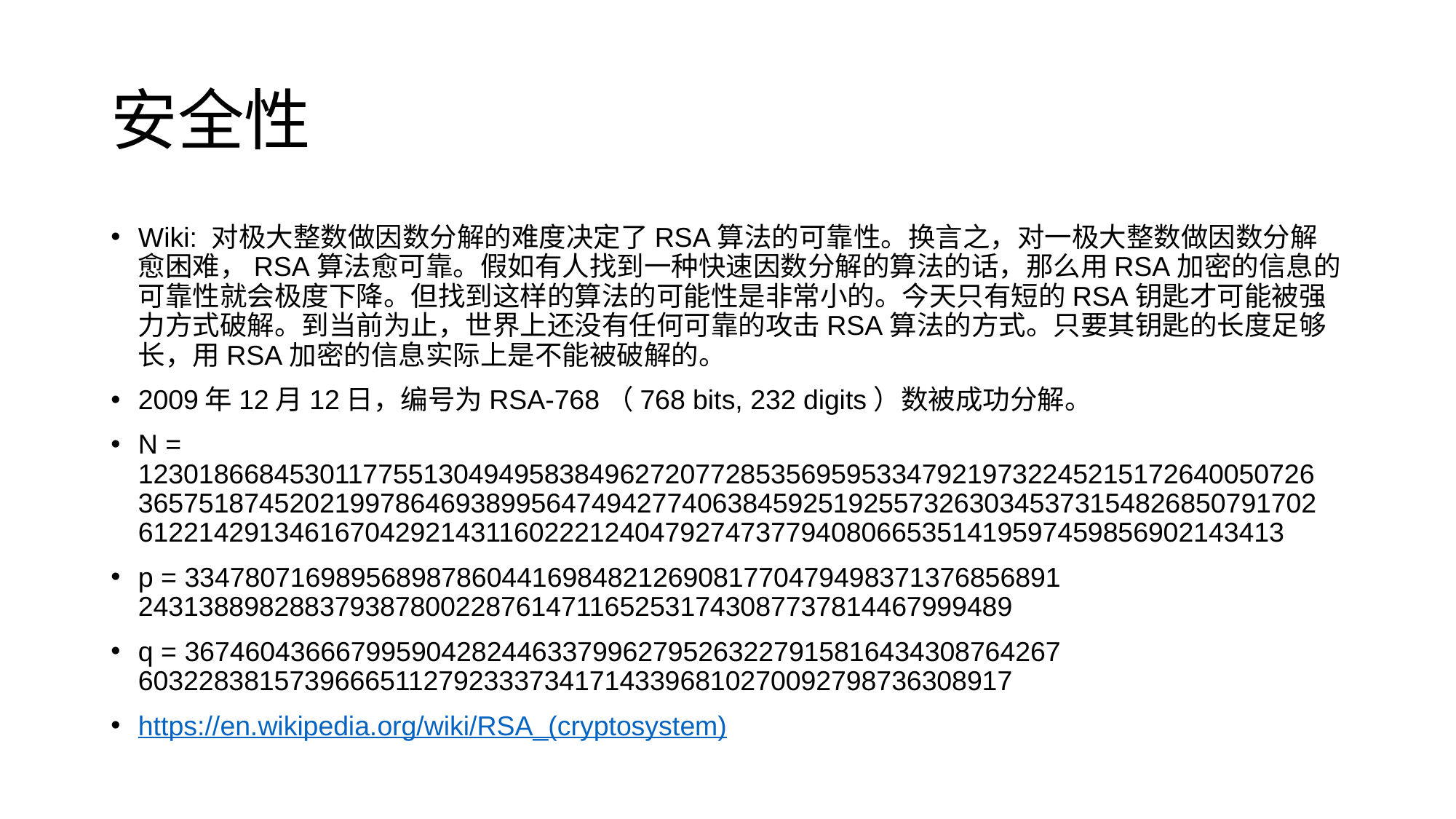

# 安全性
Wiki: 对极大整数做因数分解的难度决定了RSA算法的可靠性。换言之，对一极大整数做因数分解愈困难，RSA算法愈可靠。假如有人找到一种快速因数分解的算法的话，那么用RSA加密的信息的可靠性就会极度下降。但找到这样的算法的可能性是非常小的。今天只有短的RSA钥匙才可能被强力方式破解。到当前为止，世界上还没有任何可靠的攻击RSA算法的方式。只要其钥匙的长度足够长，用RSA加密的信息实际上是不能被破解的。
2009年12月12日，编号为RSA-768（768 bits, 232 digits）数被成功分解。
N = 123018668453011775513049495838496272077285356959533479219732245215172640050726 365751874520219978646938995647494277406384592519255732630345373154826850791702 6122142913461670429214311602221240479274737794080665351419597459856902143413
p = 3347807169895689878604416984821269081770479498371376856891 2431388982883793878002287614711652531743087737814467999489
q = 3674604366679959042824463379962795263227915816434308764267 6032283815739666511279233373417143396810270092798736308917
https://en.wikipedia.org/wiki/RSA_(cryptosystem)